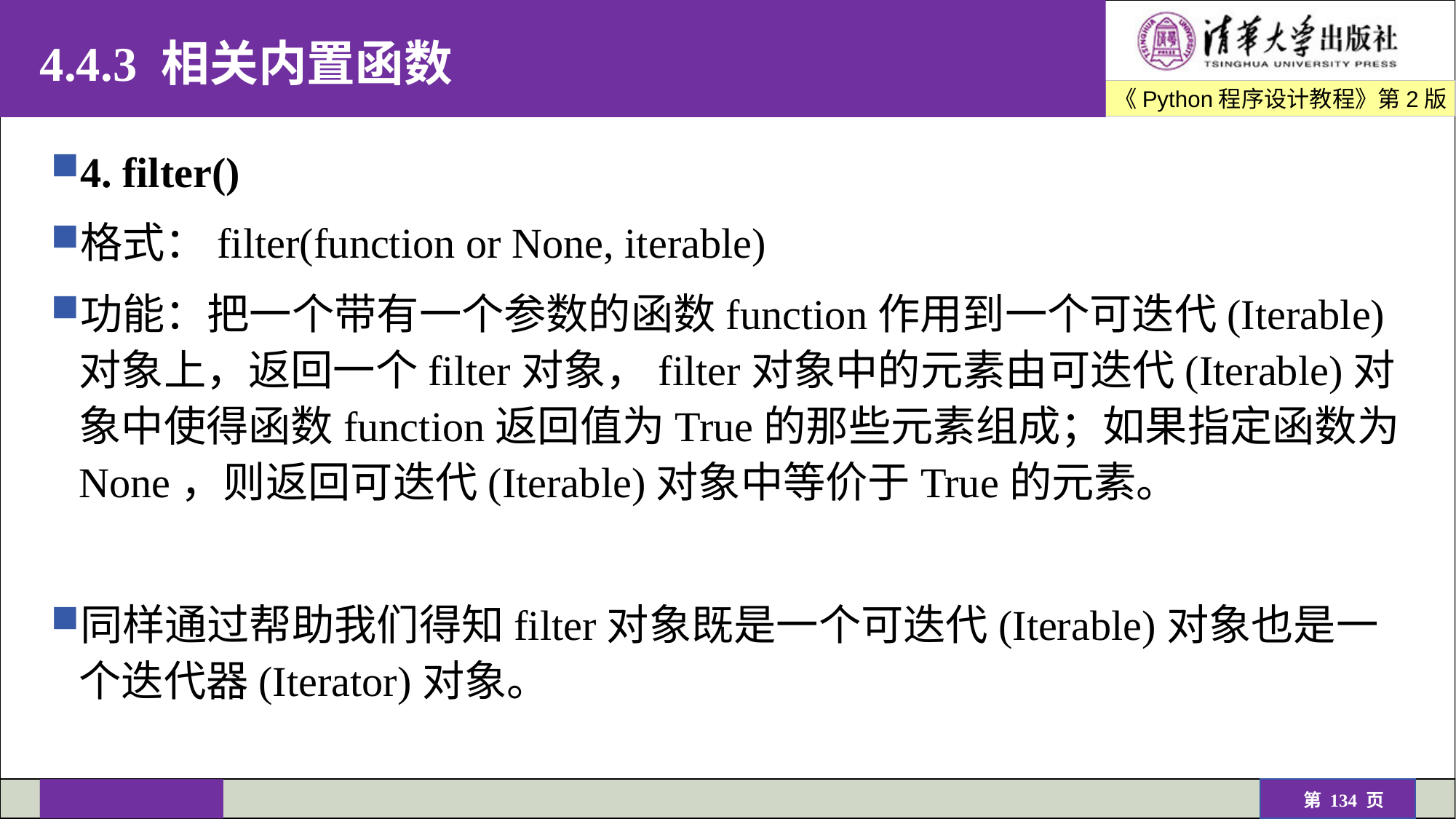

# 4.4.3 相关内置函数
4. filter()
格式：filter(function or None, iterable)
功能：把一个带有一个参数的函数function作用到一个可迭代(Iterable)对象上，返回一个filter对象，filter对象中的元素由可迭代(Iterable)对象中使得函数function返回值为True的那些元素组成；如果指定函数为None，则返回可迭代(Iterable)对象中等价于True的元素。

同样通过帮助我们得知filter对象既是一个可迭代(Iterable)对象也是一个迭代器(Iterator)对象。